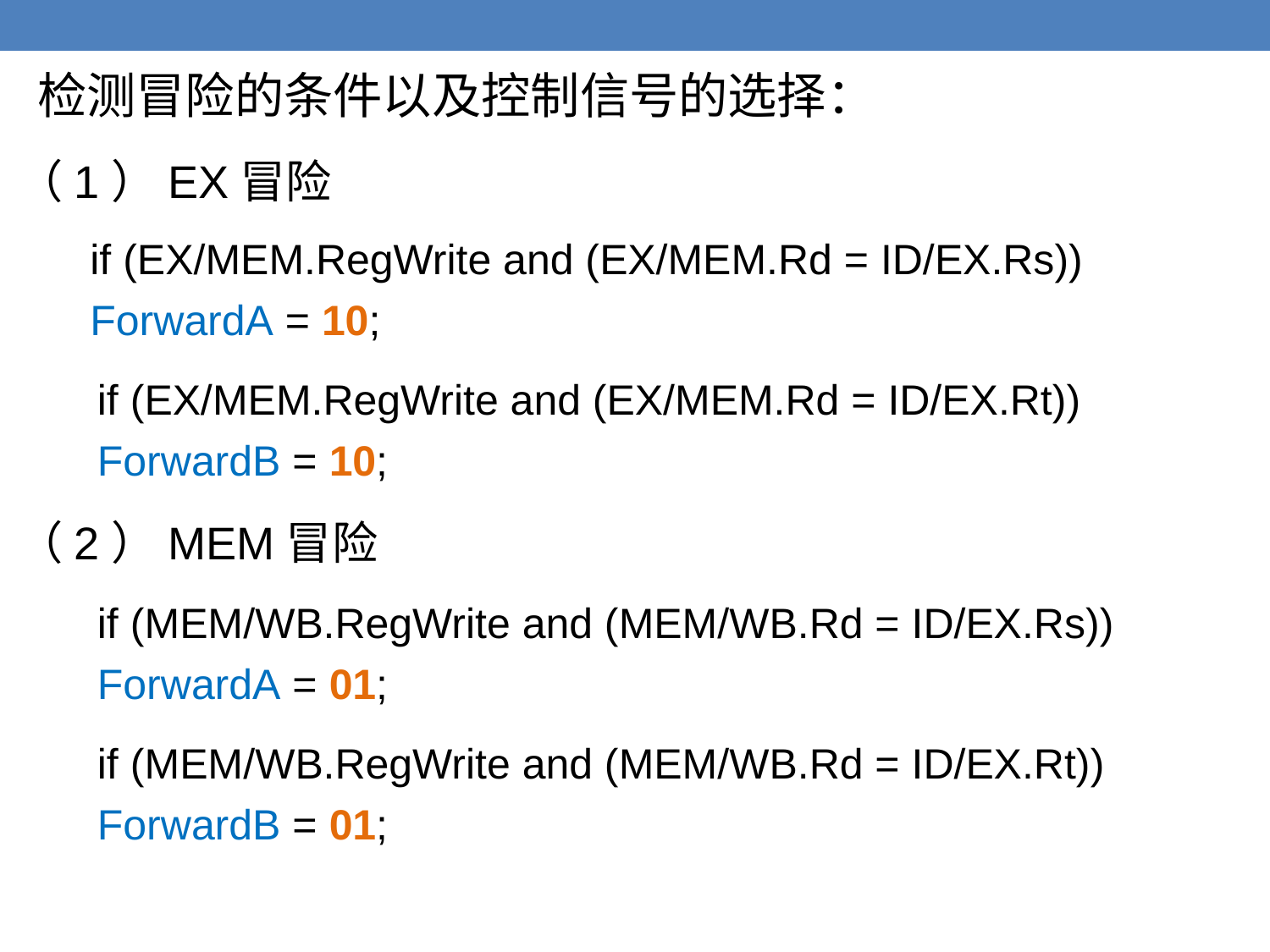

36
检测冒险的条件以及控制信号的选择：
（1）EX冒险
if (EX/MEM.RegWrite and (EX/MEM.Rd = ID/EX.Rs))
ForwardA = 10;
if (EX/MEM.RegWrite and (EX/MEM.Rd = ID/EX.Rt))
ForwardB = 10;
（2）MEM冒险
if (MEM/WB.RegWrite and (MEM/WB.Rd = ID/EX.Rs))
ForwardA = 01;
if (MEM/WB.RegWrite and (MEM/WB.Rd = ID/EX.Rt))
ForwardB = 01;